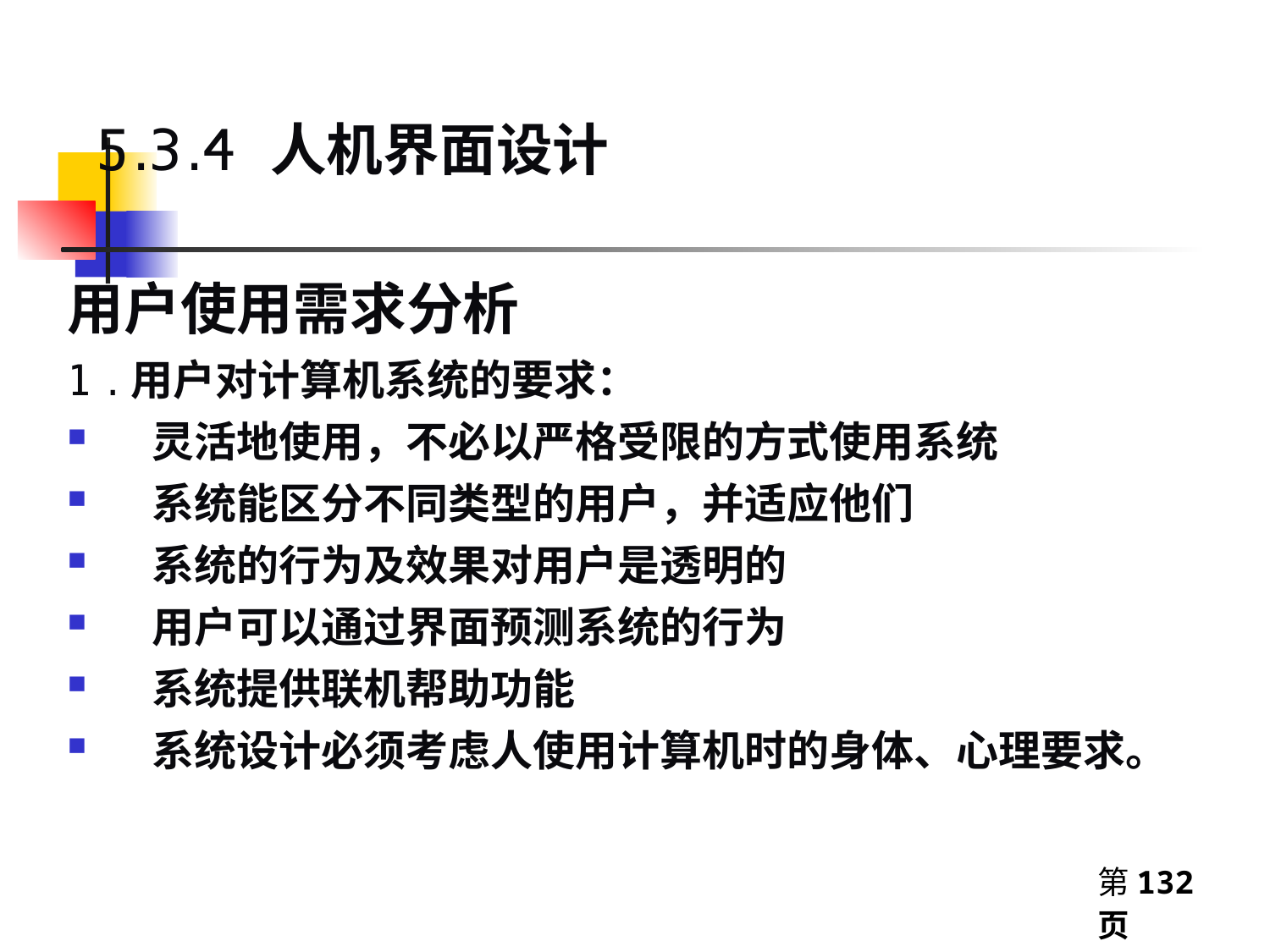

5.3.4 人机界面设计
用户使用需求分析
1 .用户对计算机系统的要求：
灵活地使用，不必以严格受限的方式使用系统
系统能区分不同类型的用户，并适应他们
系统的行为及效果对用户是透明的
用户可以通过界面预测系统的行为
系统提供联机帮助功能
系统设计必须考虑人使用计算机时的身体、心理要求。